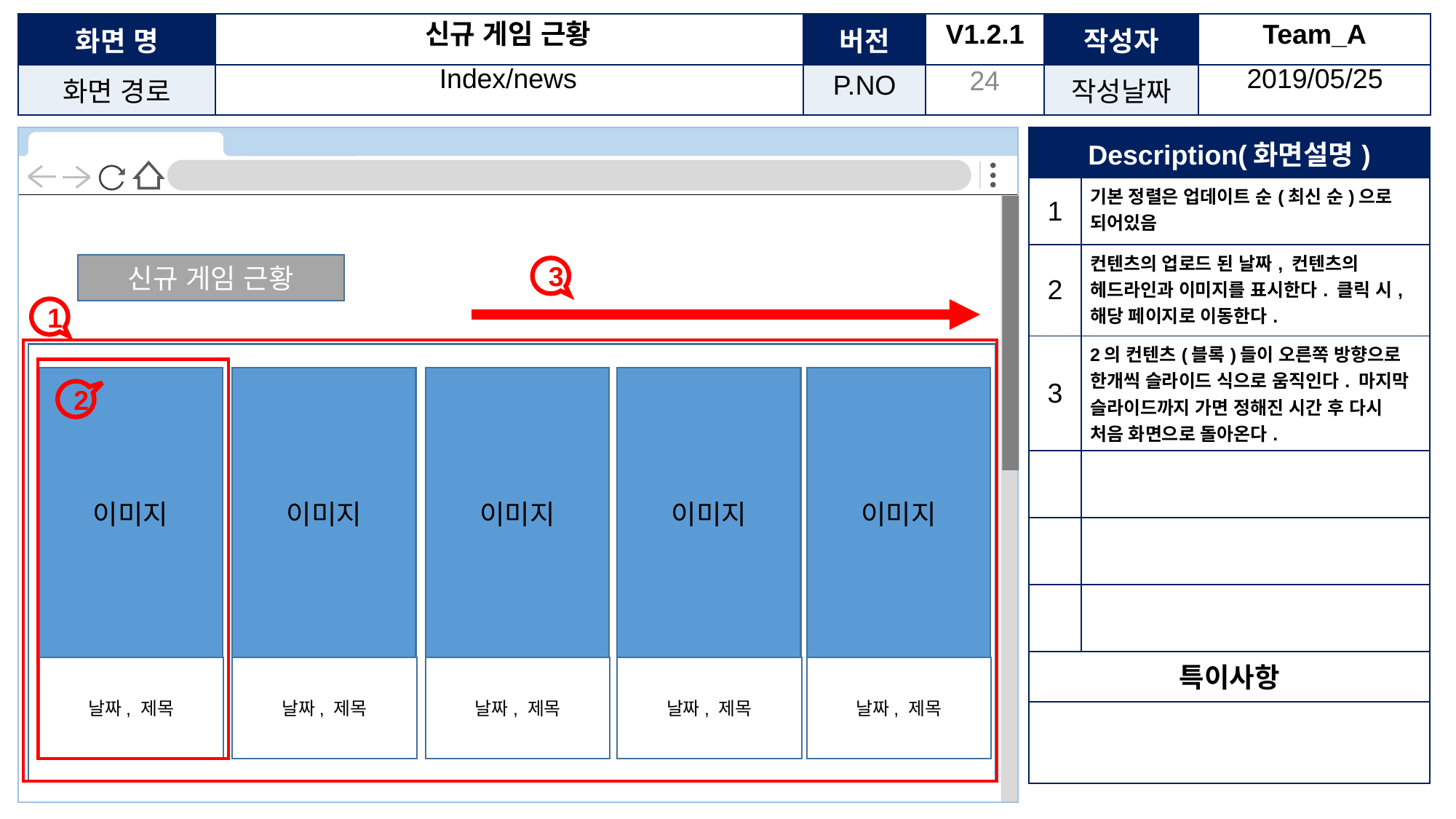

신규 게임 근황

24
Index/news
2019/05/25
| Description(화면설명) |  |
| --- | --- |
| 1 | 기본 정렬은 업데이트 순(최신 순)으로 되어있음 |
| 2 | 컨텐츠의 업로드 된 날짜, 컨텐츠의 헤드라인과 이미지를 표시한다. 클릭 시, 해당 페이지로 이동한다. |
| 3 | 2의 컨텐츠(블록)들이 오른쪽 방향으로 한개씩 슬라이드 식으로 움직인다. 마지막 슬라이드까지 가면 정해진 시간 후 다시 처음 화면으로 돌아온다. |
|  |  |
|  |  |
|  |  |
| 특이사항 |  |
|  |  |

신규 게임 근황
3
1

이미지
날짜, 제목
이미지
날짜, 제목
이미지
날짜, 제목
이미지
날짜, 제목
이미지
날짜, 제목
2